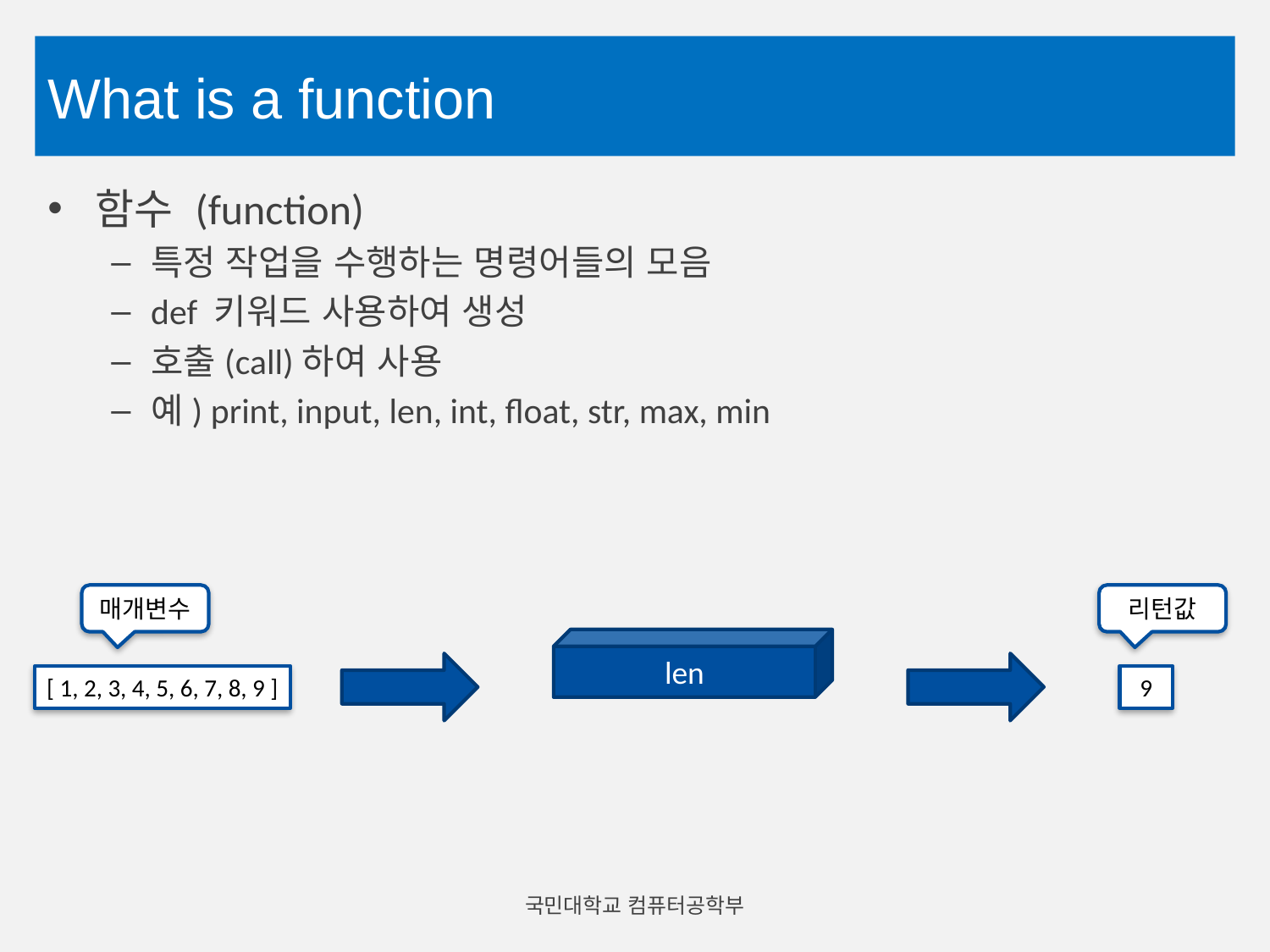

# What is a function
함수 (function)
특정 작업을 수행하는 명령어들의 모음
def 키워드 사용하여 생성
호출(call)하여 사용
예) print, input, len, int, float, str, max, min
len
매개변수
리턴값

9
[ 1, 2, 3, 4, 5, 6, 7, 8, 9 ]
국민대학교 컴퓨터공학부